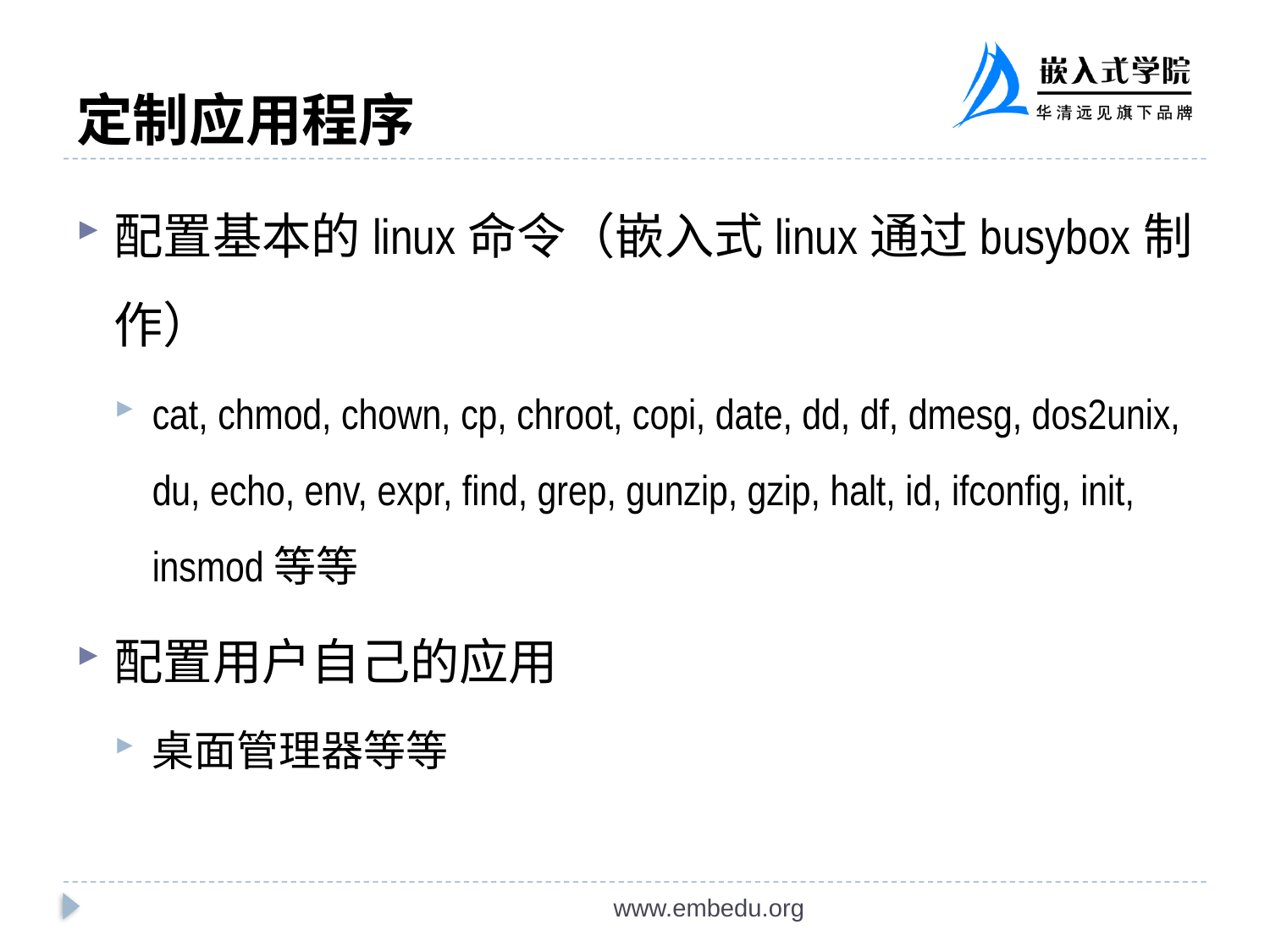

# 定制应用程序
配置基本的linux命令（嵌入式linux通过busybox制作）
cat, chmod, chown, cp, chroot, copi, date, dd, df, dmesg, dos2unix, du, echo, env, expr, find, grep, gunzip, gzip, halt, id, ifconfig, init, insmod等等
配置用户自己的应用
桌面管理器等等
www.embedu.org